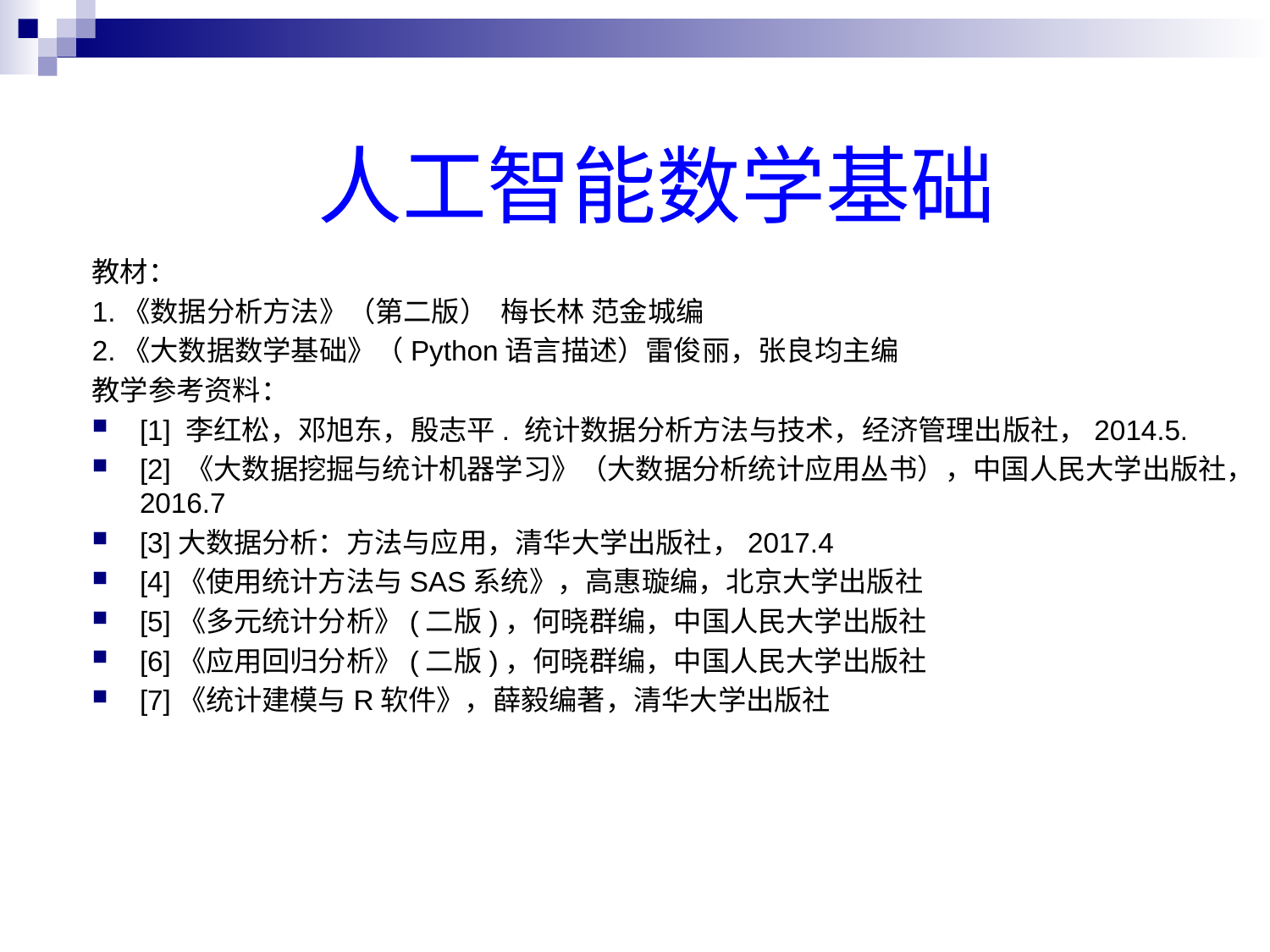

# 人工智能数学基础
教材：
1.《数据分析方法》（第二版）  梅长林 范金城编
2.《大数据数学基础》（Python语言描述）雷俊丽，张良均主编
教学参考资料：
[1] 李红松，邓旭东，殷志平. 统计数据分析方法与技术，经济管理出版社，2014.5.
[2] 《大数据挖掘与统计机器学习》（大数据分析统计应用丛书），中国人民大学出版社，2016.7
[3]大数据分析：方法与应用，清华大学出版社，2017.4
[4]《使用统计方法与SAS系统》，高惠璇编，北京大学出版社
[5]《多元统计分析》(二版)，何晓群编，中国人民大学出版社
[6]《应用回归分析》(二版)，何晓群编，中国人民大学出版社
[7]《统计建模与R软件》，薛毅编著，清华大学出版社

2